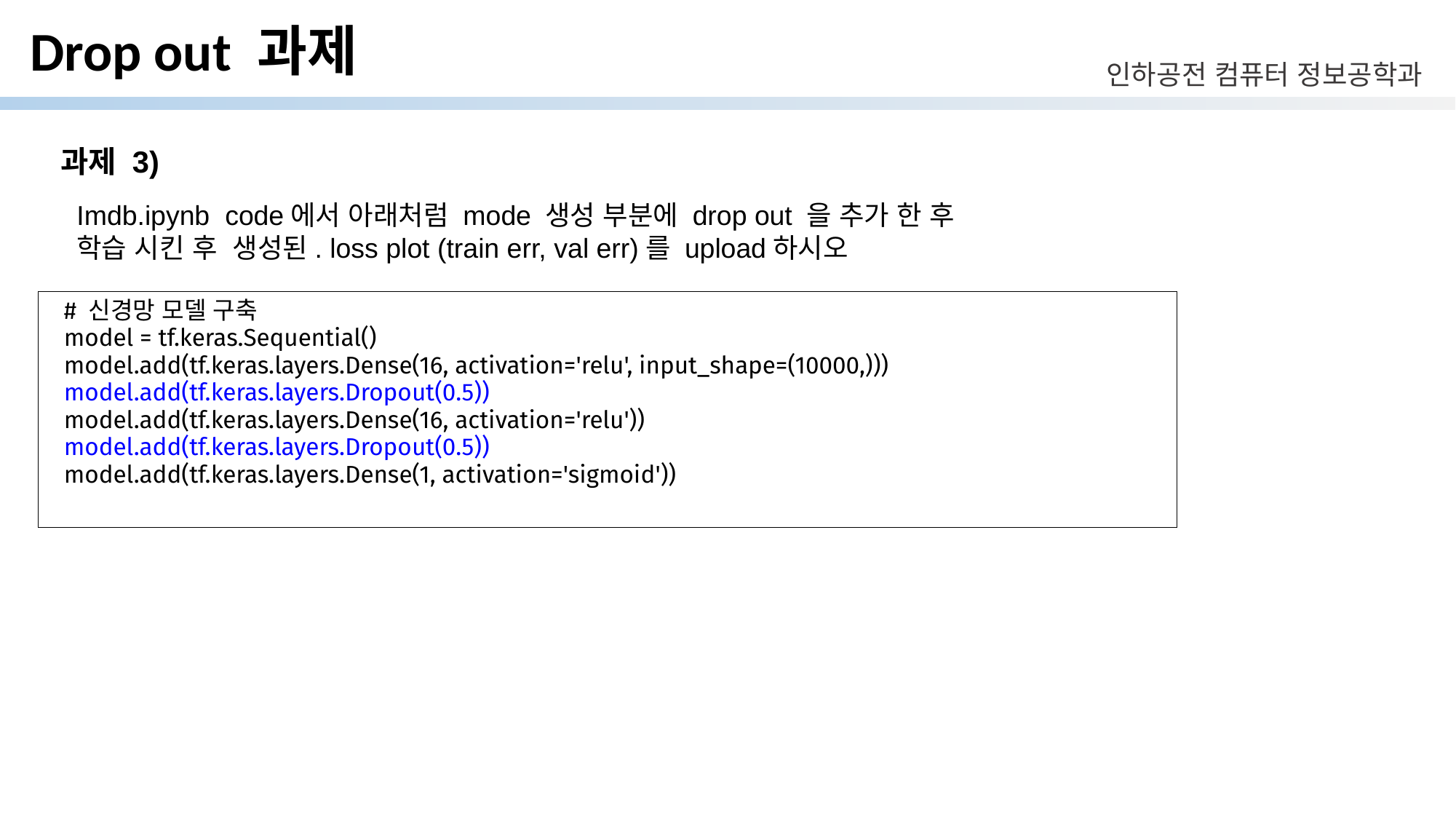

# Drop out 과제
과제 3)
Imdb.ipynb  code에서 아래처럼 mode 생성 부분에 drop out 을 추가 한 후
학습 시킨 후  생성된. loss plot (train err, val err)를 upload하시오
# 신경망 모델 구축
model = tf.keras.Sequential()
model.add(tf.keras.layers.Dense(16, activation='relu', input_shape=(10000,)))
model.add(tf.keras.layers.Dropout(0.5))
model.add(tf.keras.layers.Dense(16, activation='relu'))
model.add(tf.keras.layers.Dropout(0.5))
model.add(tf.keras.layers.Dense(1, activation='sigmoid'))